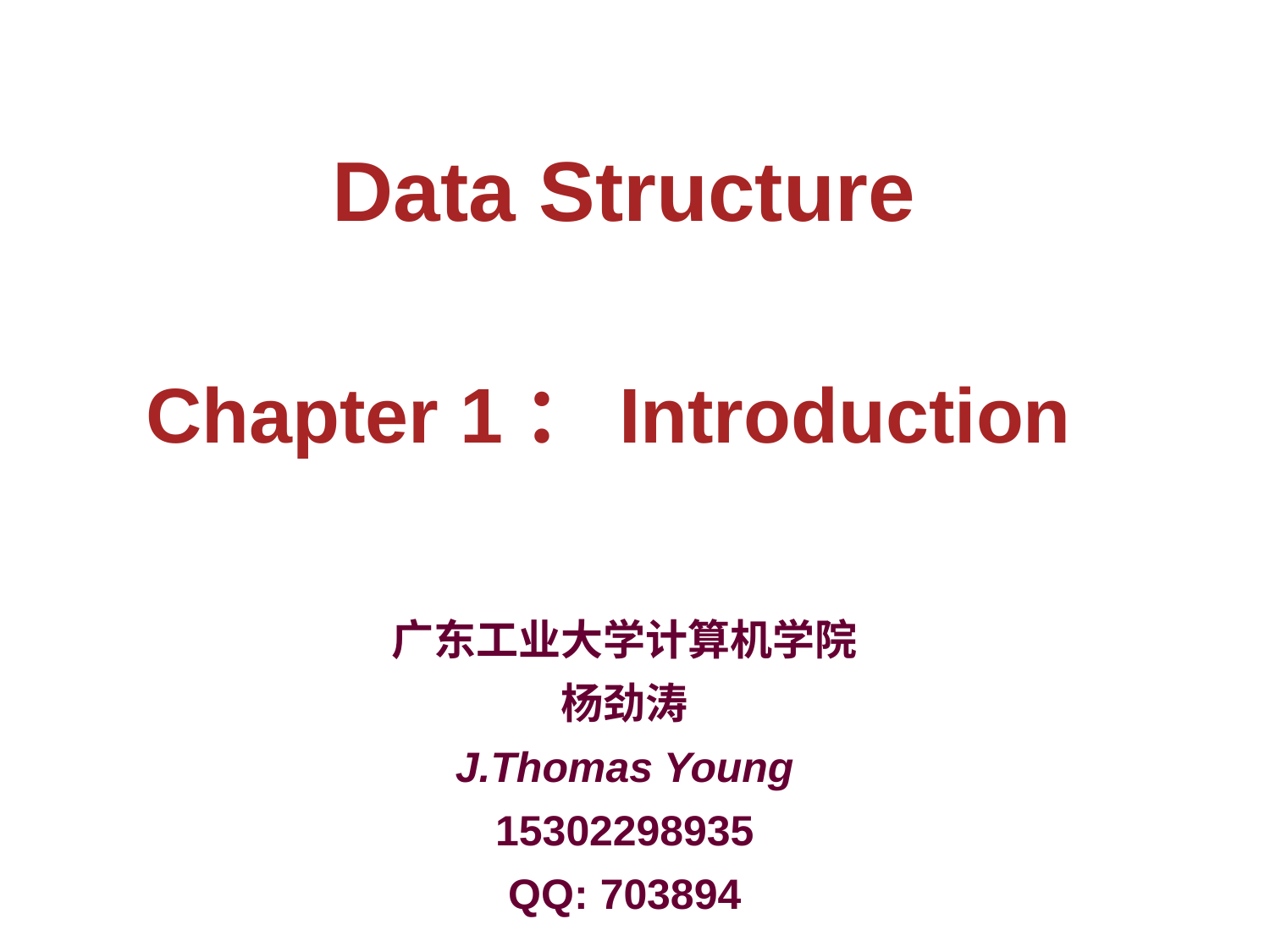

Data Structure
# Chapter 1：Introduction
广东工业大学计算机学院
杨劲涛
J.Thomas Young
15302298935
QQ: 703894